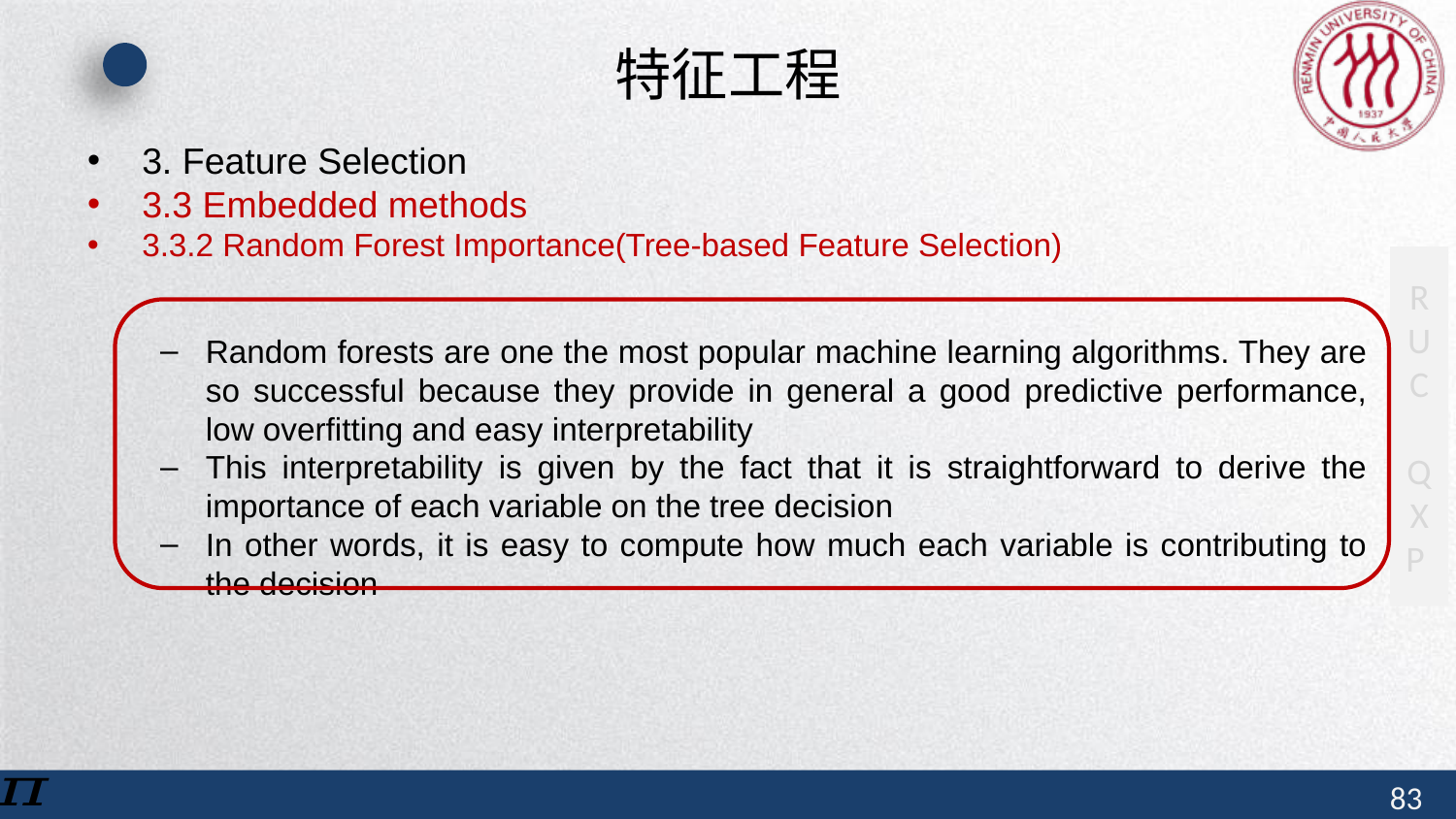

# 特征工程
3. Feature Selection
3.3 Embedded methods
3.3.2 Random Forest Importance(Tree-based Feature Selection)

Random forests are one the most popular machine learning algorithms. They are so successful because they provide in general a good predictive performance, low overfitting and easy interpretability
This interpretability is given by the fact that it is straightforward to derive the importance of each variable on the tree decision
In other words, it is easy to compute how much each variable is contributing to the decision